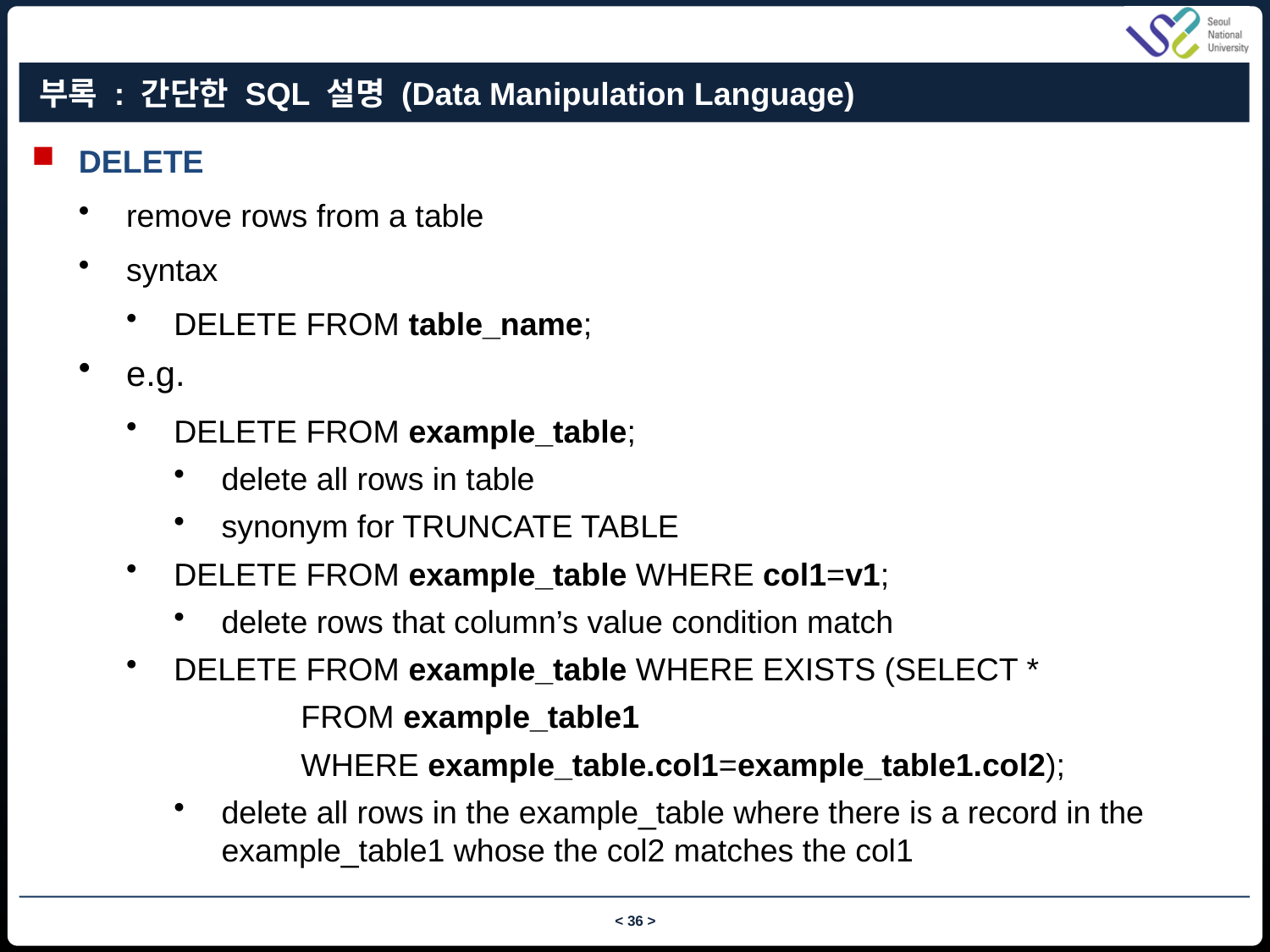

# 부록 : 간단한 SQL 설명 (Data Manipulation Language)
DELETE
remove rows from a table
syntax
DELETE FROM table_name;
e.g.
DELETE FROM example_table;
delete all rows in table
synonym for TRUNCATE TABLE
DELETE FROM example_table WHERE col1=v1;
delete rows that column’s value condition match
DELETE FROM example_table WHERE EXISTS (SELECT *
	FROM example_table1
	WHERE example_table.col1=example_table1.col2);
delete all rows in the example_table where there is a record in the example_table1 whose the col2 matches the col1